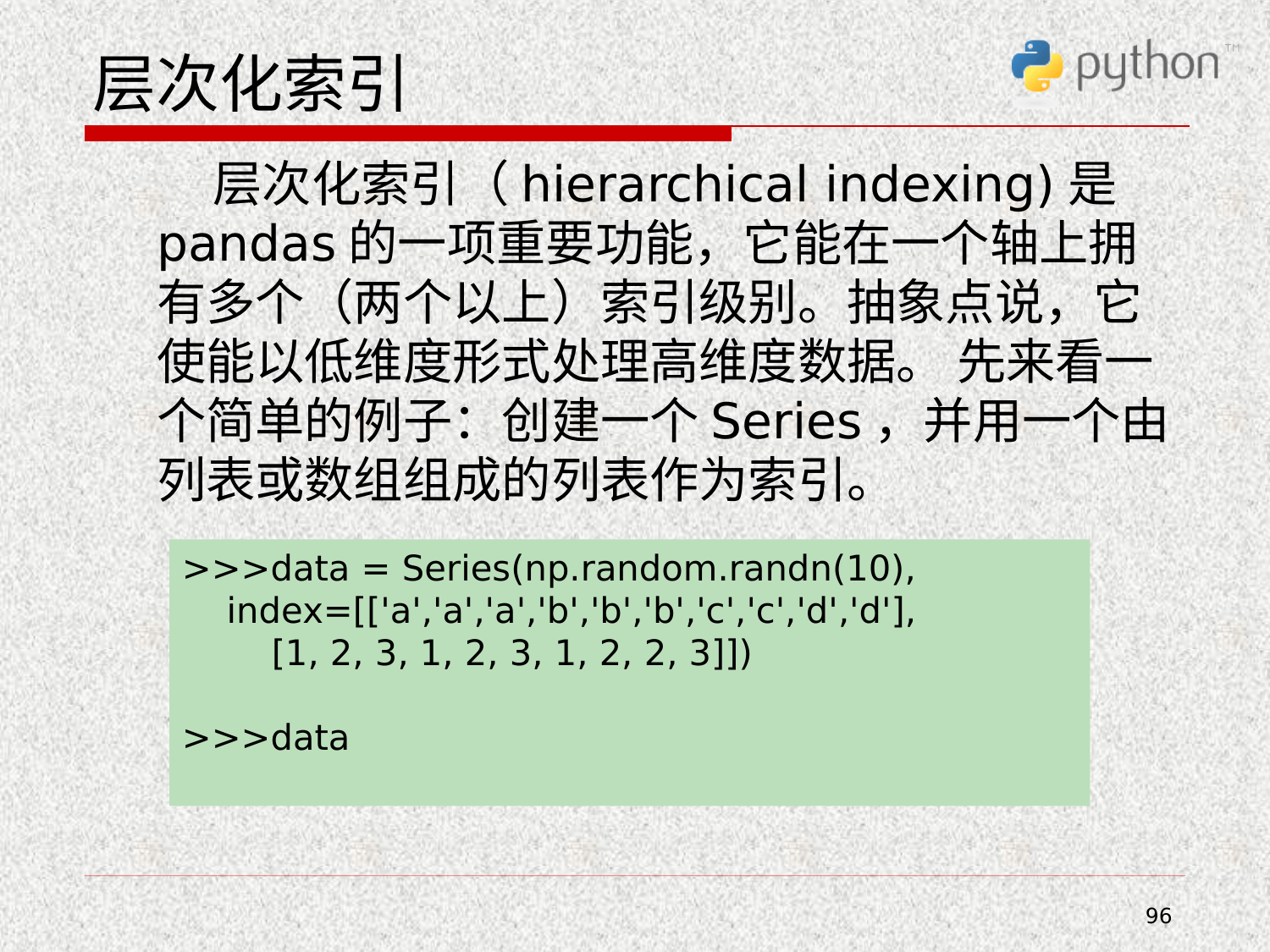

# 层次化索引
          层次化索引（hierarchical indexing)是pandas的一项重要功能，它能在一个轴上拥 有多个（两个以上）索引级别。抽象点说，它使能以低维度形式处理高维度数据。 先来看一个简单的例子：创建一个Series，并用一个由列表或数组组成的列表作为索引。

>>>data = Series(np.random.randn(10),
    index=[['a','a','a','b','b','b','c','c','d','d'],
        [1, 2, 3, 1, 2, 3, 1, 2, 2, 3]])

>>>data

96